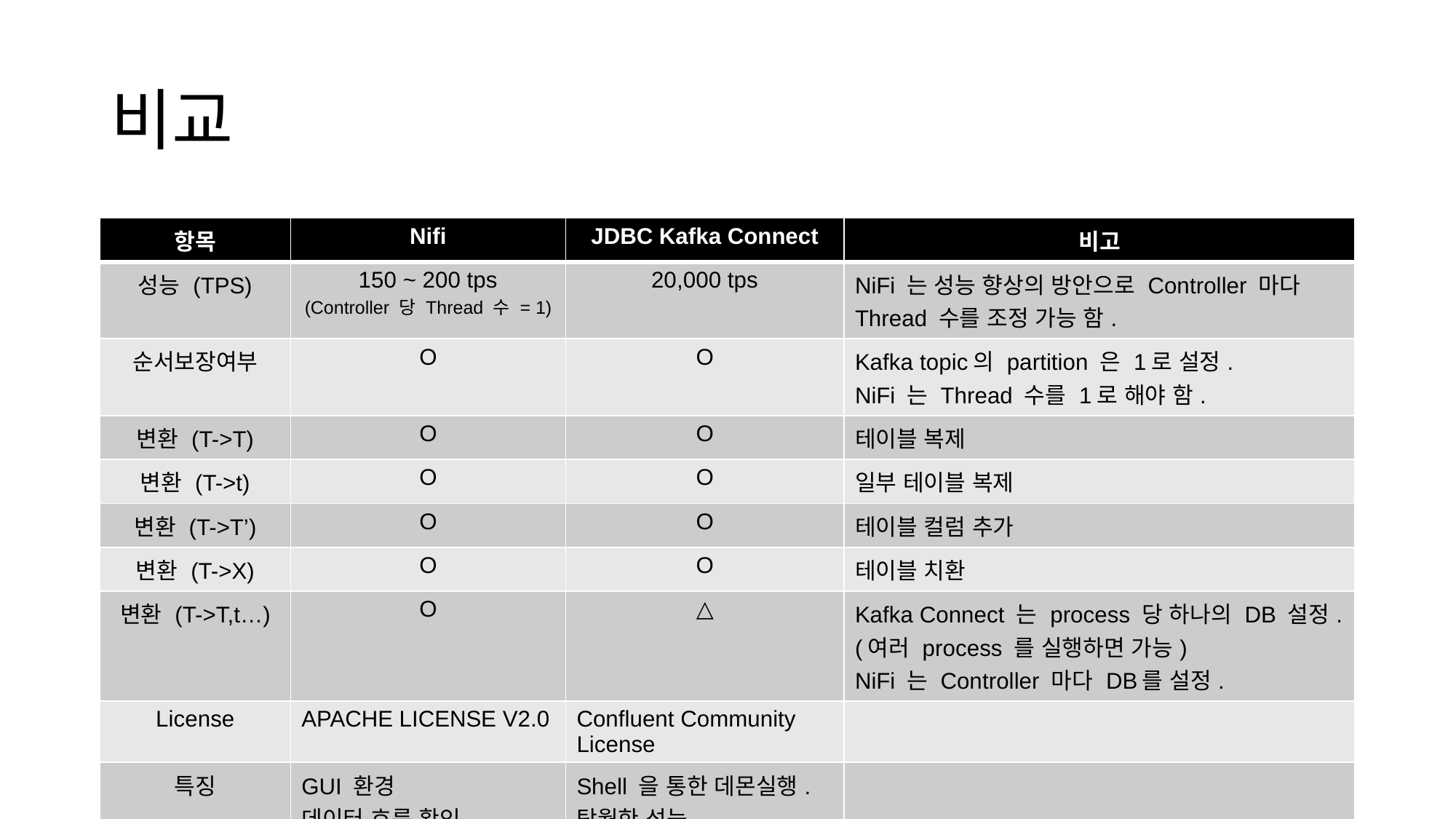

# 비교
| 항목 | Nifi | JDBC Kafka Connect | 비고 |
| --- | --- | --- | --- |
| 성능 (TPS) | 150 ~ 200 tps (Controller 당 Thread 수 = 1) | 20,000 tps | NiFi 는 성능 향상의 방안으로 Controller 마다 Thread 수를 조정 가능 함. |
| 순서보장여부 | O | O | Kafka topic의 partition 은 1로 설정. NiFi 는 Thread 수를 1로 해야 함. |
| 변환 (T->T) | O | O | 테이블 복제 |
| 변환 (T->t) | O | O | 일부 테이블 복제 |
| 변환 (T->T’) | O | O | 테이블 컬럼 추가 |
| 변환 (T->X) | O | O | 테이블 치환 |
| 변환 (T->T,t…) | O | △ | Kafka Connect 는 process 당 하나의 DB 설정. (여러 process 를 실행하면 가능) NiFi 는 Controller 마다 DB를 설정. |
| License | APACHE LICENSE V2.0 | Confluent Community License |  |
| 특징 | GUI 환경 데이터 흐름 확인. 장애 처리 가능. | Shell 을 통한 데몬실행. 탁월한 성능. |  |